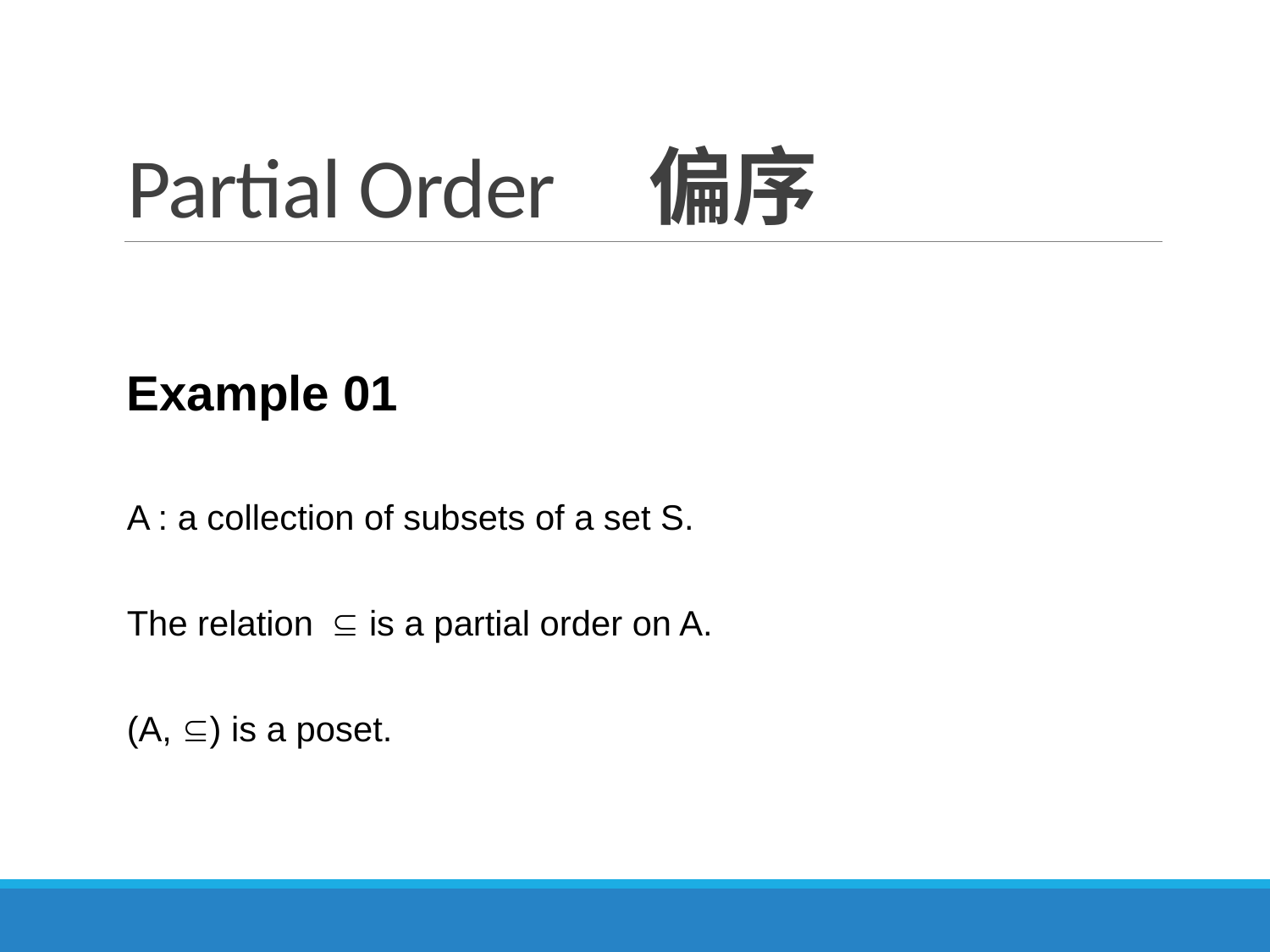

# Partial Order    偏序
Example 01
A : a collection of subsets of a set S.
The relation ⊆ is a partial order on A.
(A, ⊆) is a poset.